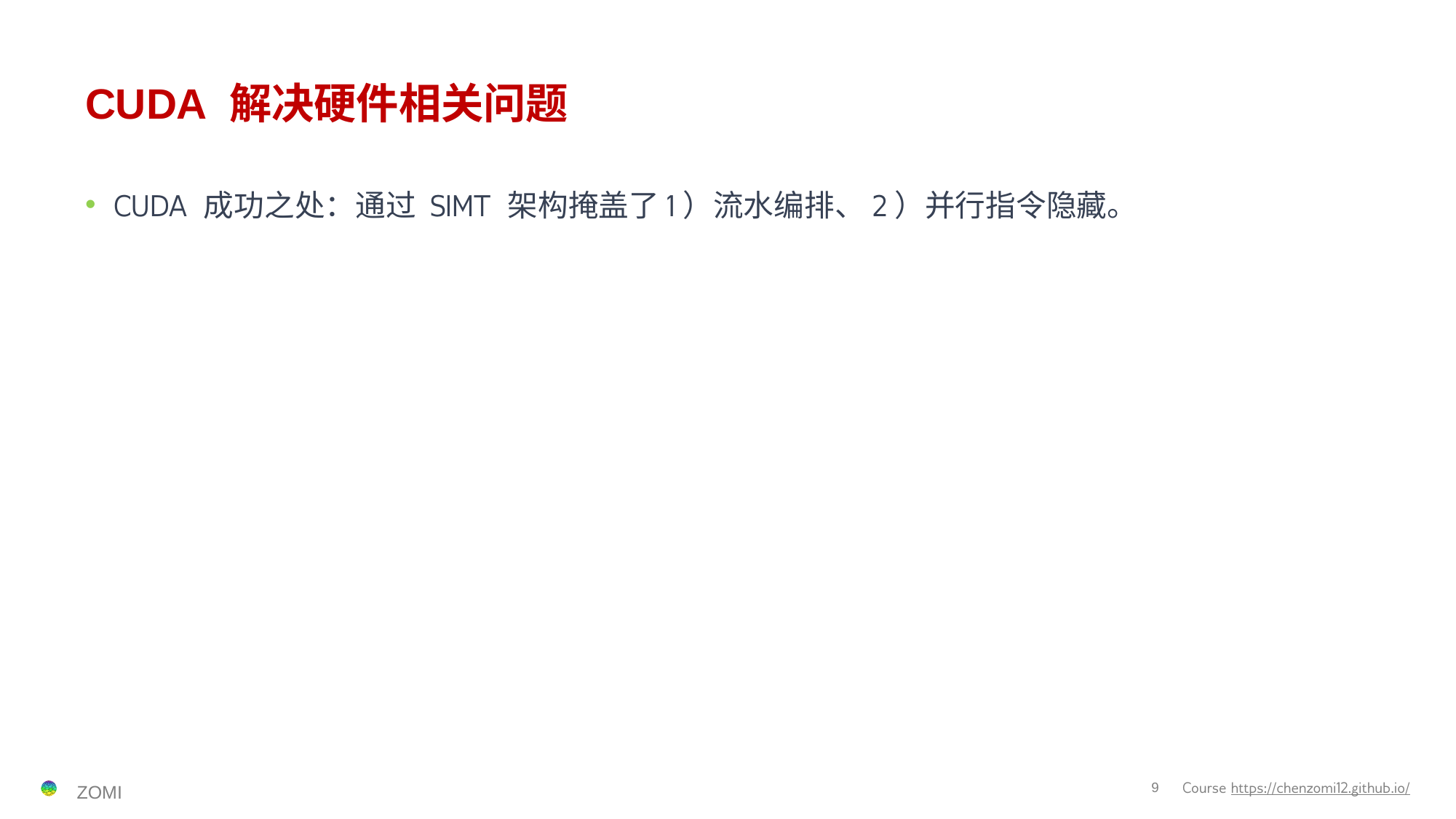

# CUDA 解决硬件相关问题
CUDA 成功之处：通过 SIMT 架构掩盖了1）流水编排、2）并行指令隐藏。